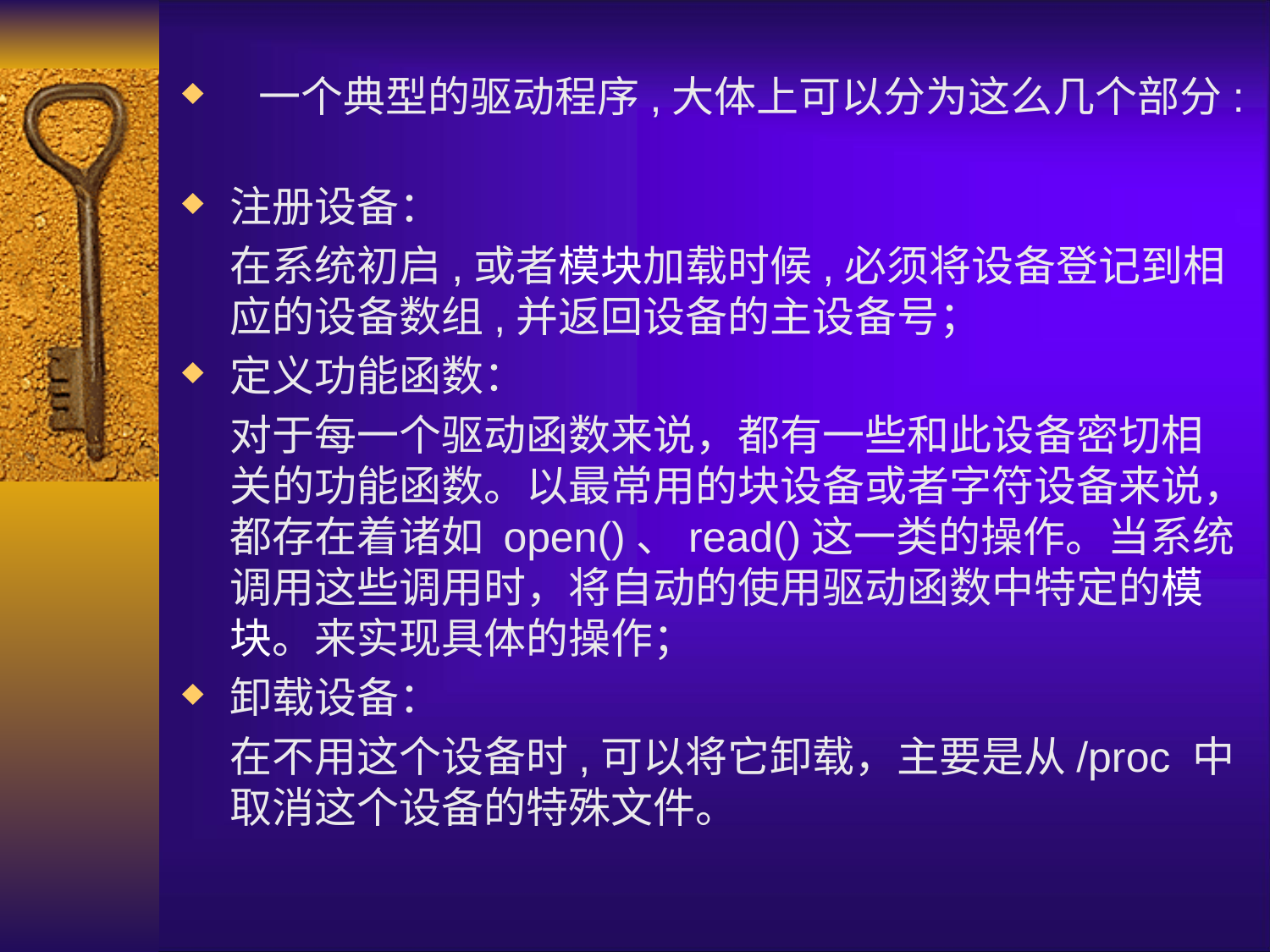

一个典型的驱动程序,大体上可以分为这么几个部分:
注册设备：
	在系统初启,或者模块加载时候,必须将设备登记到相应的设备数组,并返回设备的主设备号；
定义功能函数：
	对于每一个驱动函数来说，都有一些和此设备密切相关的功能函数。以最常用的块设备或者字符设备来说，都存在着诸如 open()、read()这一类的操作。当系统调用这些调用时，将自动的使用驱动函数中特定的模块。来实现具体的操作；
卸载设备：
	在不用这个设备时,可以将它卸载，主要是从/proc 中取消这个设备的特殊文件。